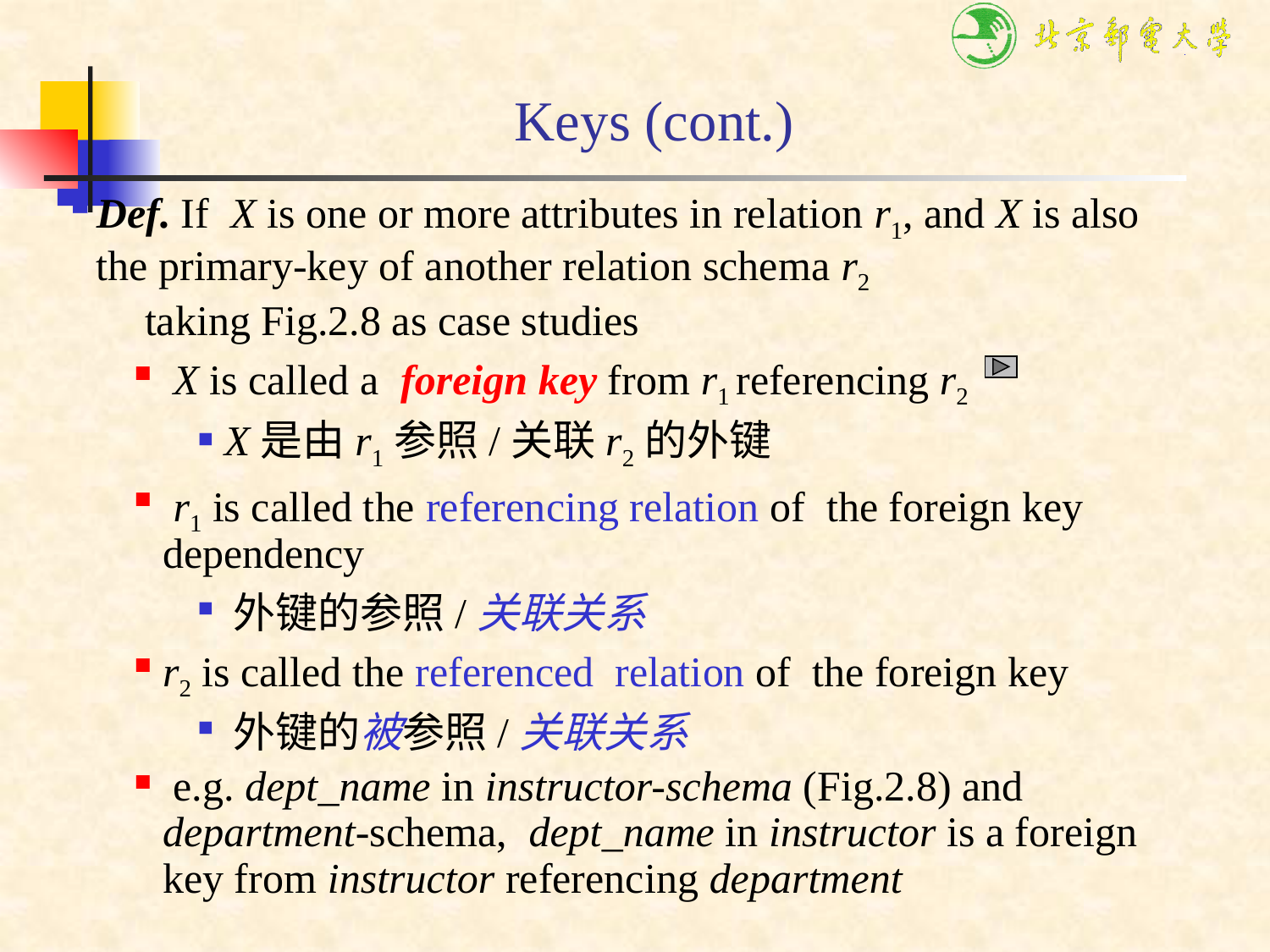

Keys (cont.)
Def. If  X is one or more attributes in relation r1, and X is also the primary-key of another relation schema r2
       taking Fig.2.8 as case studies
 X is called a  foreign key from r1 referencing r2
 X是由r1参照/关联r2的外键
 r1 is called the referencing relation of  the foreign key dependency
 外键的参照/关联关系
r2 is called the referenced  relation of  the foreign key
 外键的被参照/关联关系
 e.g. dept_name in instructor-schema (Fig.2.8) and department-schema,  dept_name in instructor is a foreign key from instructor referencing department

22